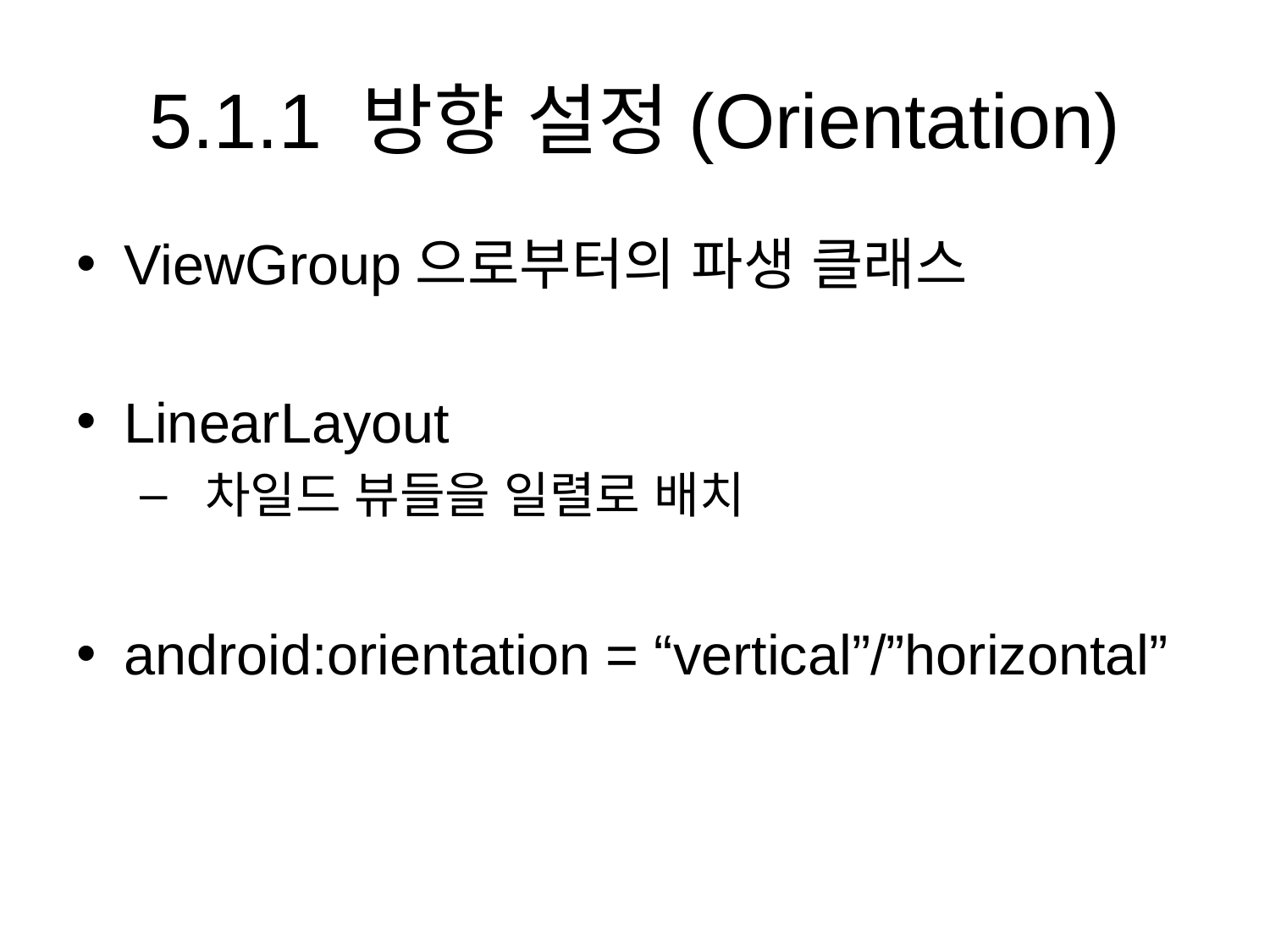

# 5.1.1 방향 설정(Orientation)
ViewGroup으로부터의 파생 클래스

LinearLayout
 차일드 뷰들을 일렬로 배치

android:orientation = “vertical”/”horizontal”